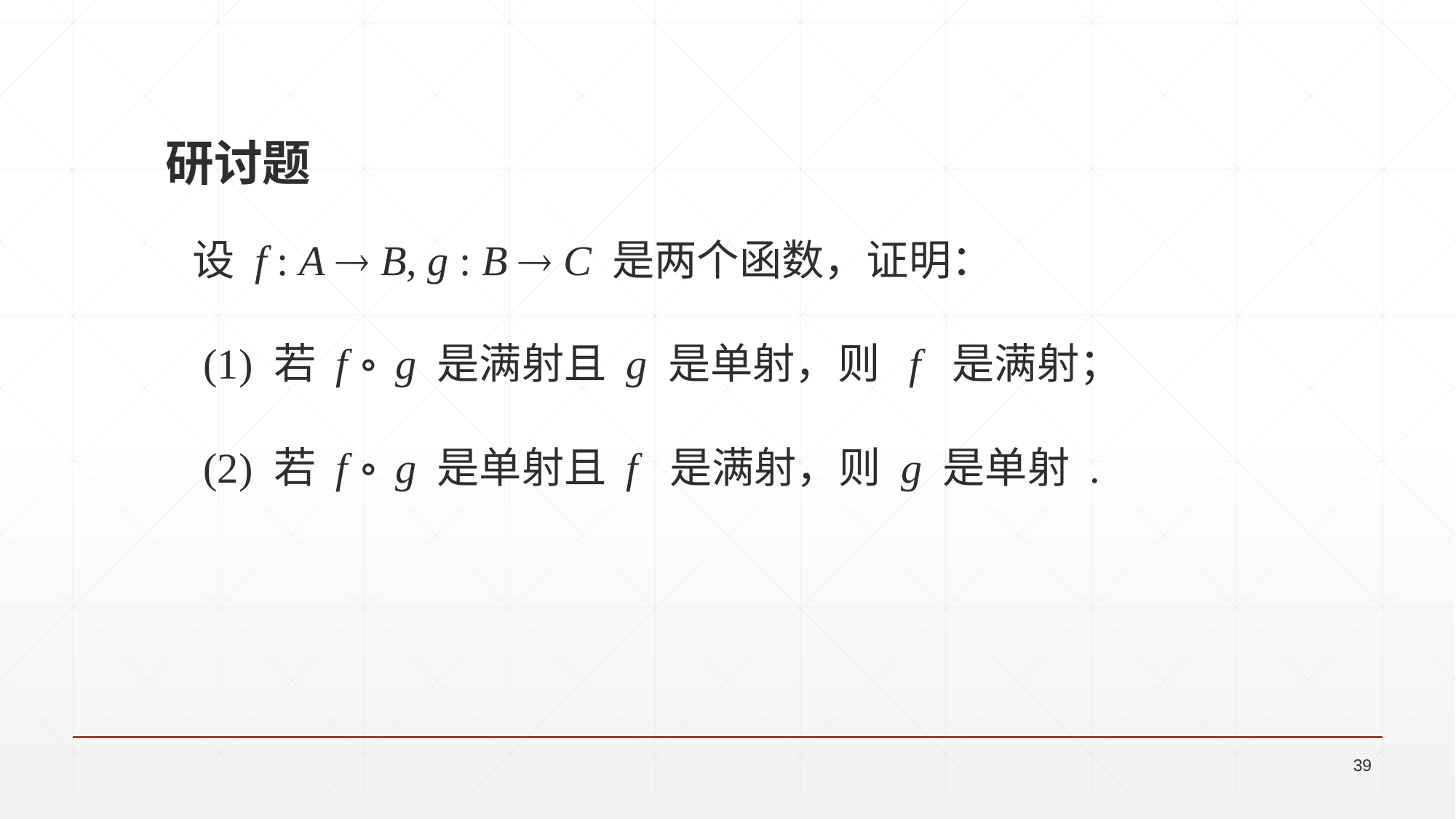

研讨题
设 f : A → B, g : B → C 是两个函数，证明：
 (1) 若 f ∘ g 是满射且 g 是单射，则  f  是满射；
 (2) 若 f ∘ g 是单射且 f  是满射，则 g 是单射 .

39